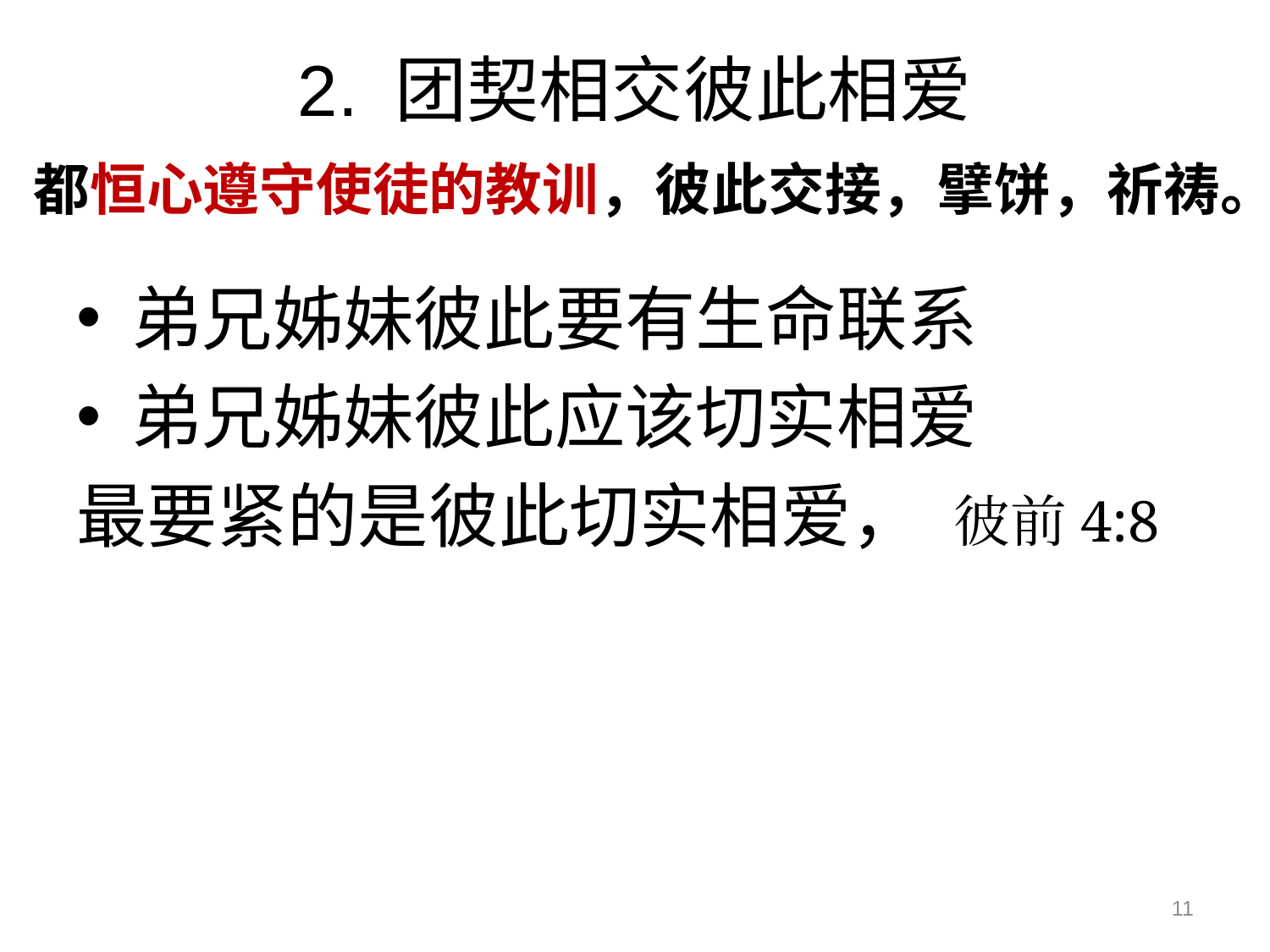

# 2. 团契相交彼此相爱
都恒心遵守使徒的教训，彼此交接，擘饼，祈祷。

弟兄姊妹彼此要有生命联系
弟兄姊妹彼此应该切实相爱
最要紧的是彼此切实相爱，  彼前4:8
11